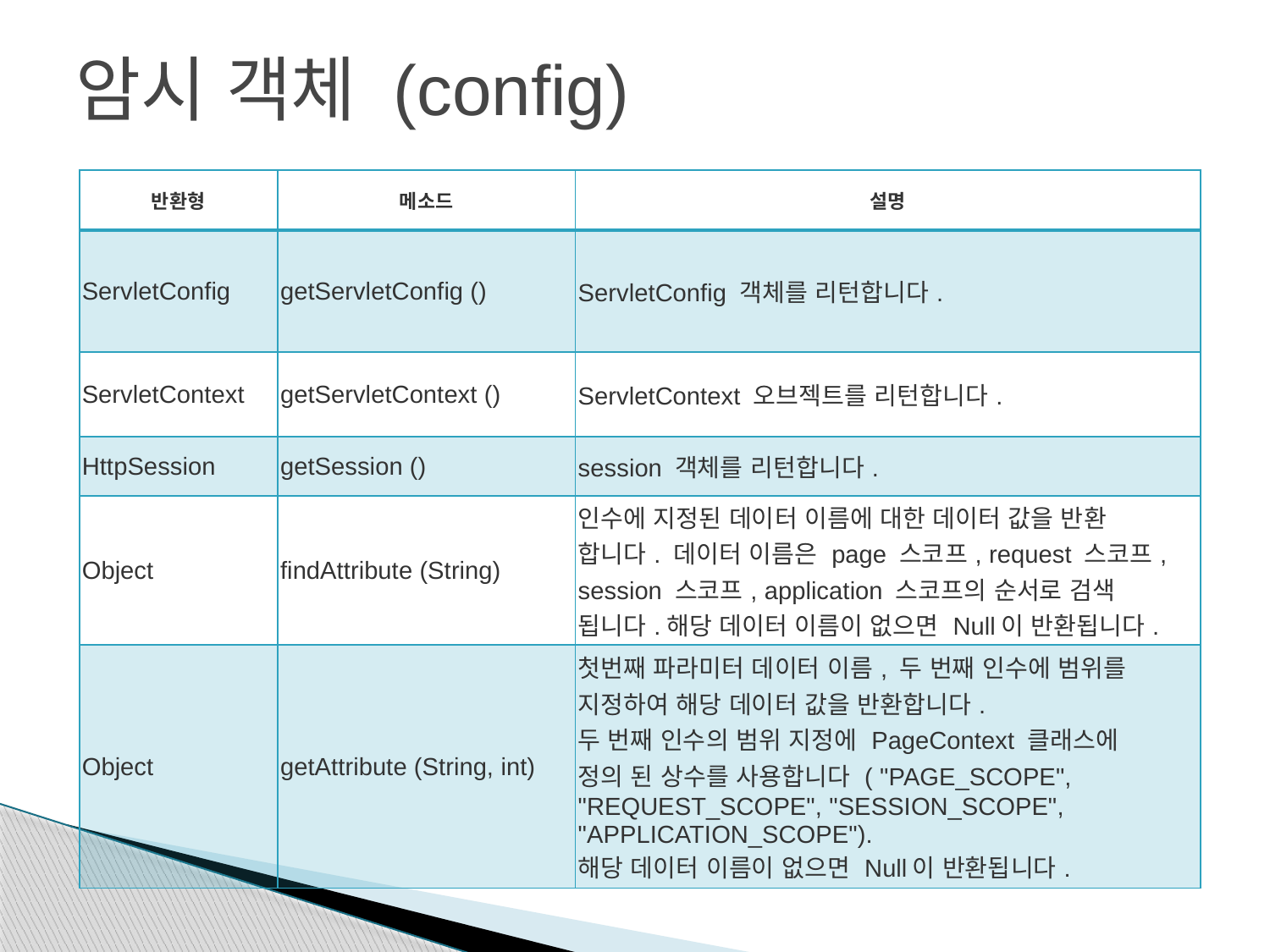

# 암시 객체 (config)
| 반환형 | 메소드 | 설명 |
| --- | --- | --- |
| ServletConfig | getServletConfig () | ServletConfig 객체를 리턴합니다. |
| ServletContext | getServletContext () | ServletContext 오브젝트를 리턴합니다. |
| HttpSession | getSession () | session 객체를 리턴합니다. |
| Object | findAttribute (String) | 인수에 지정된 데이터 이름에 대한 데이터 값을 반환 합니다. 데이터 이름은 page 스코프, request 스코프, session 스코프, application 스코프의 순서로 검색 됩니다.해당 데이터 이름이 없으면 Null이 반환됩니다. |
| Object | getAttribute (String, int) | 첫번째 파라미터 데이터 이름, 두 번째 인수에 범위를 지정하여 해당 데이터 값을 반환합니다.  두 번째 인수의 범위 지정에 PageContext 클래스에 정의 된 상수를 사용합니다 ( "PAGE\_SCOPE", "REQUEST\_SCOPE", "SESSION\_SCOPE", "APPLICATION\_SCOPE").  해당 데이터 이름이 없으면 Null이 반환됩니다. |